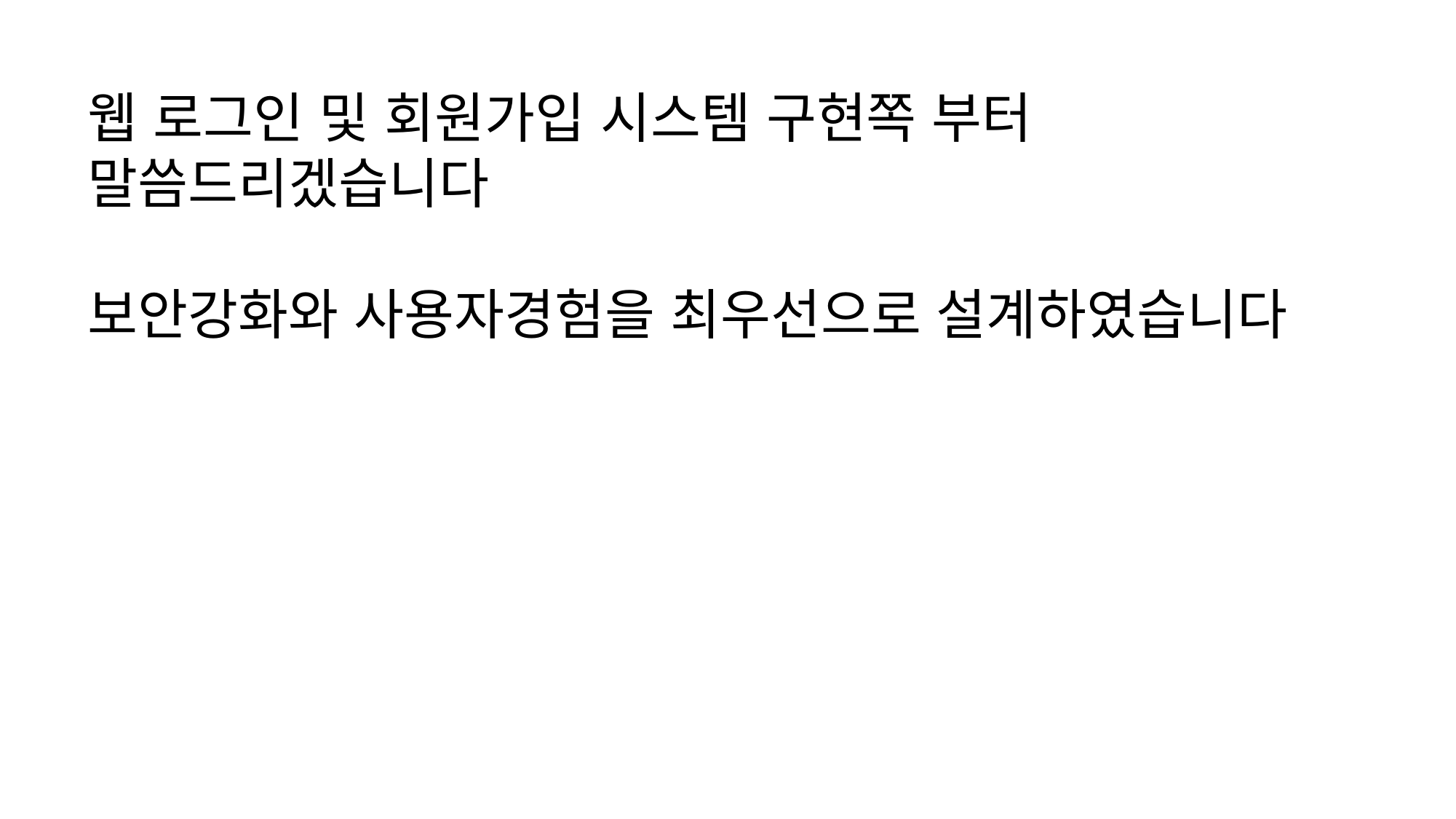

웹 로그인 및 회원가입 시스템 구현쪽 부터
말씀드리겠습니다

보안강화와 사용자경험을 최우선으로 설계하였습니다